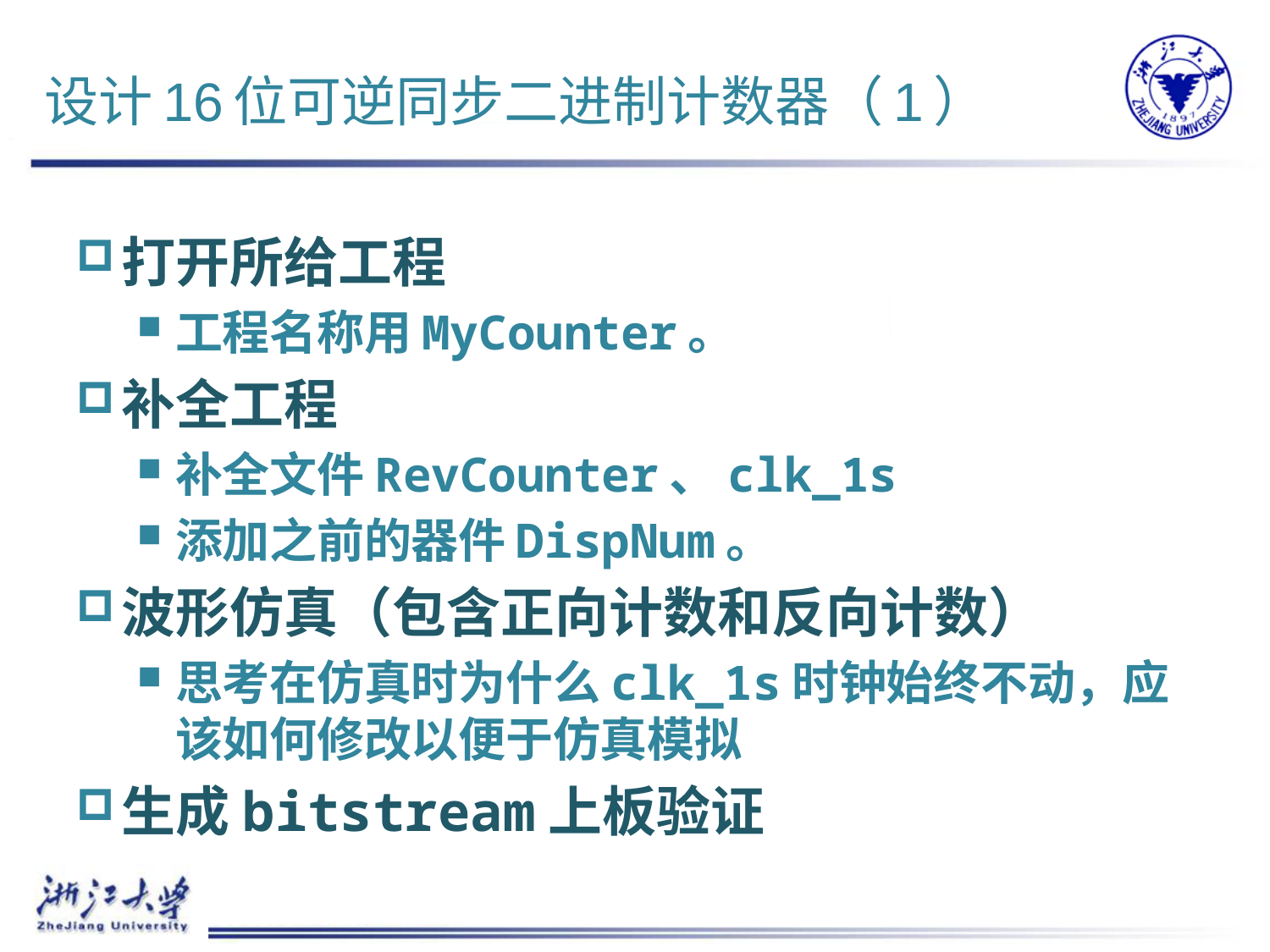

# 设计16位可逆同步二进制计数器（1）
打开所给工程
工程名称用MyCounter。
补全工程
补全文件RevCounter、clk_1s
添加之前的器件DispNum。
波形仿真（包含正向计数和反向计数）
思考在仿真时为什么clk_1s时钟始终不动，应该如何修改以便于仿真模拟
生成bitstream上板验证